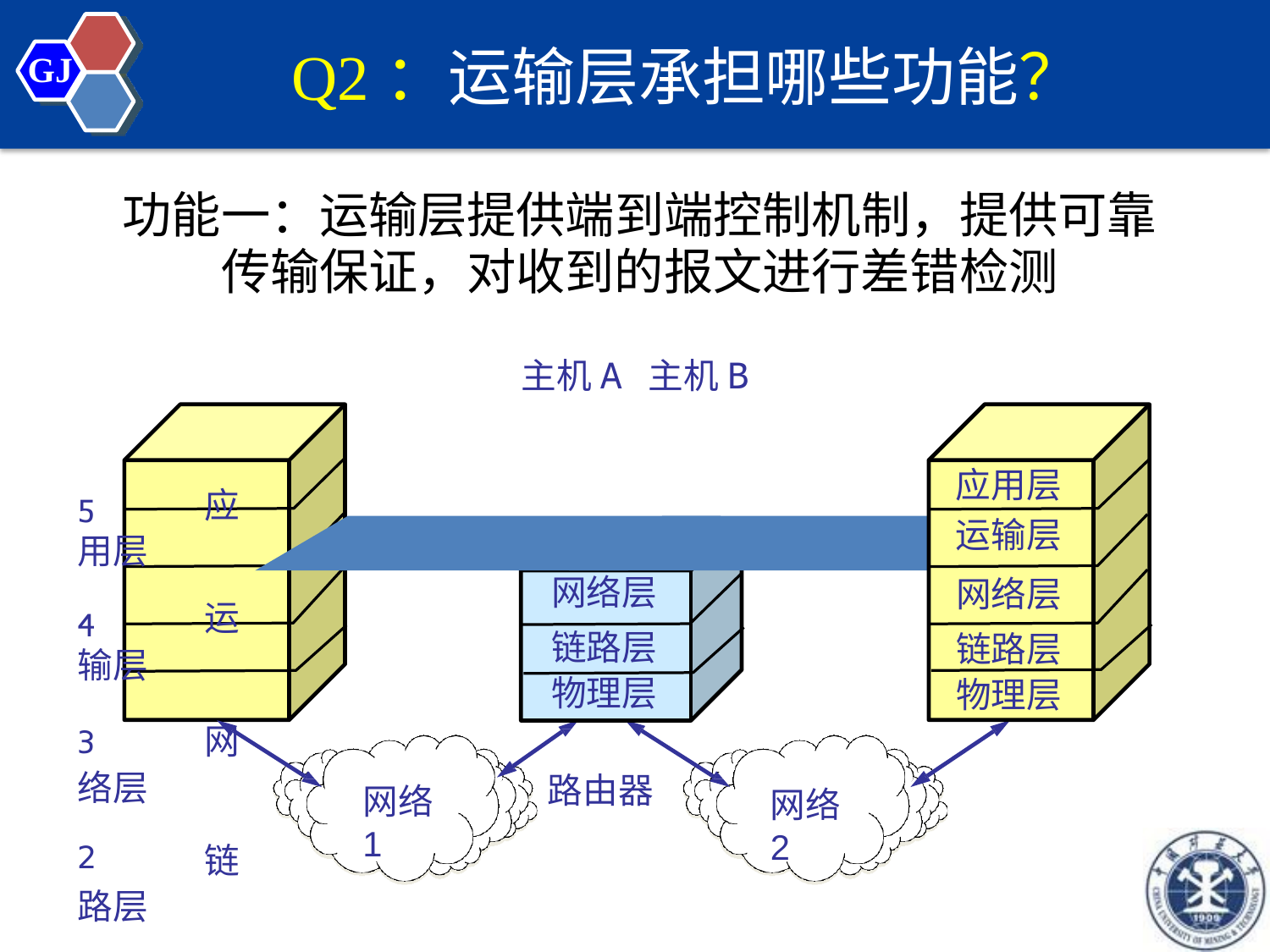

# Q2：运输层承担哪些功能？
GJ
功能一：运输层提供端到端控制机制，提供可靠 传输保证，对收到的报文进行差错检测

主机A	主机B

应用层
运输层
网络层 链路层
物理层
5	应用层
4	运输层
3	网络层
2	链路层
1	物理层

网络层
链路层 物理层

路由器
网络1
网络2